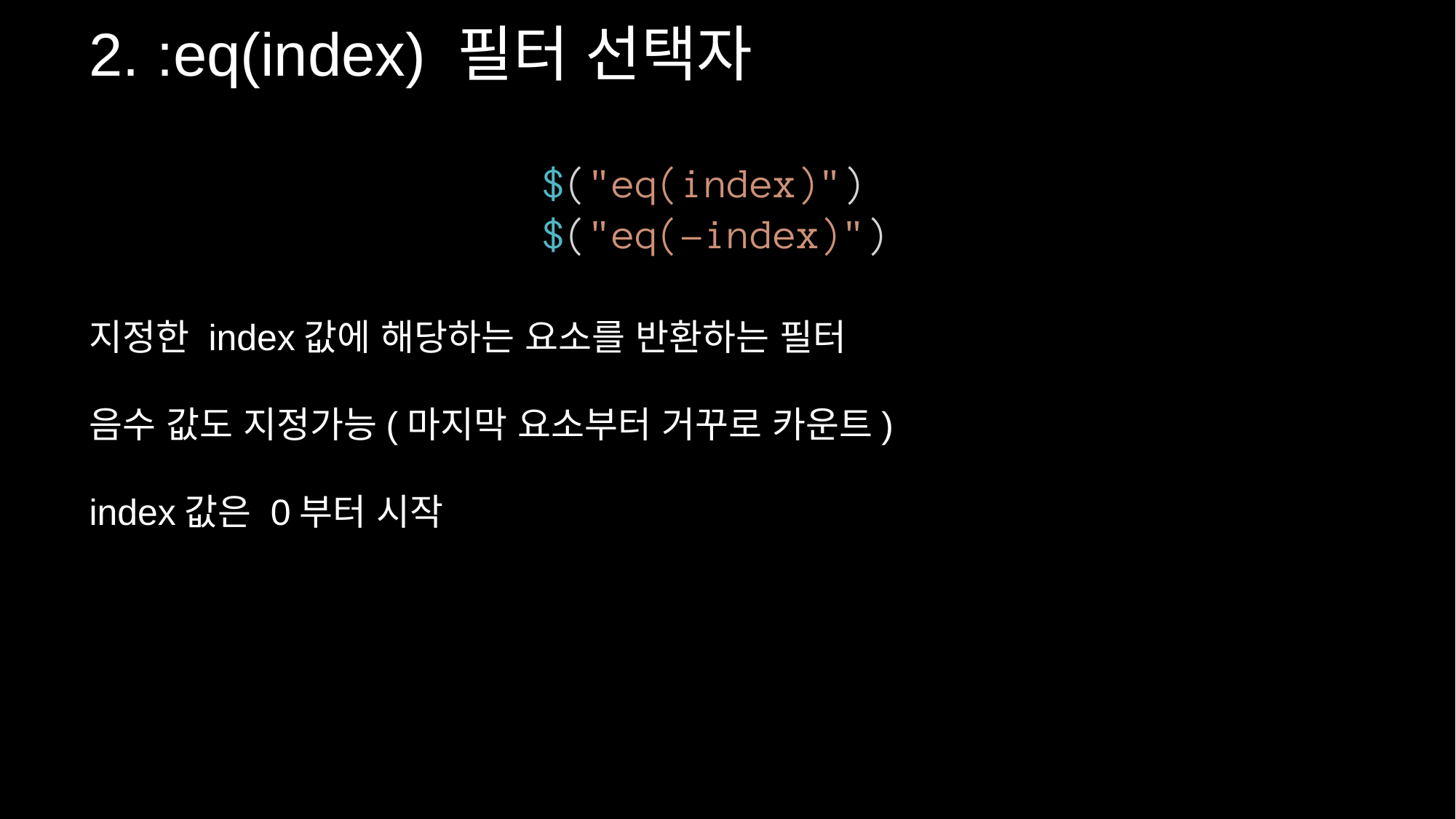

2. :eq(index) 필터 선택자
$("eq(index)")
$("eq(-index)")
지정한 index값에 해당하는 요소를 반환하는 필터

음수 값도 지정가능(마지막 요소부터 거꾸로 카운트)

index값은 0부터 시작